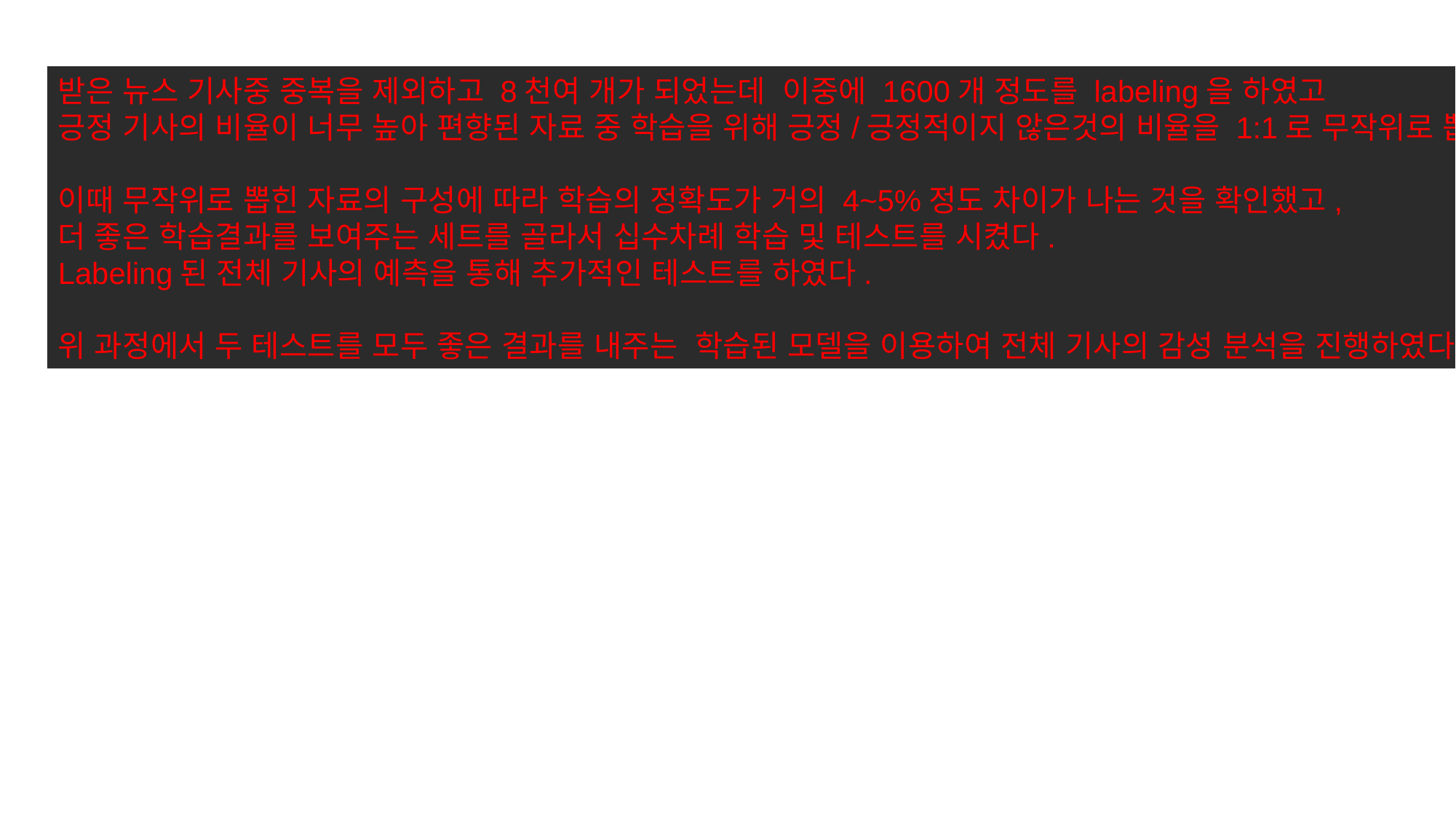

받은 뉴스 기사중 중복을 제외하고 8천여 개가 되었는데  이중에 1600개 정도를 labeling을 하였고
긍정 기사의 비율이 너무 높아 편향된 자료 중 학습을 위해 긍정/긍정적이지 않은것의 비율을 1:1로 무작위로 뽑아서 학습을 시켰다.

이때 무작위로 뽑힌 자료의 구성에 따라 학습의 정확도가 거의 4~5%정도 차이가 나는 것을 확인했고,
더 좋은 학습결과를 보여주는 세트를 골라서 십수차례 학습 및 테스트를 시켰다.
Labeling된 전체 기사의 예측을 통해 추가적인 테스트를 하였다.

위 과정에서 두 테스트를 모두 좋은 결과를 내주는  학습된 모델을 이용하여 전체 기사의 감성 분석을 진행하였다.